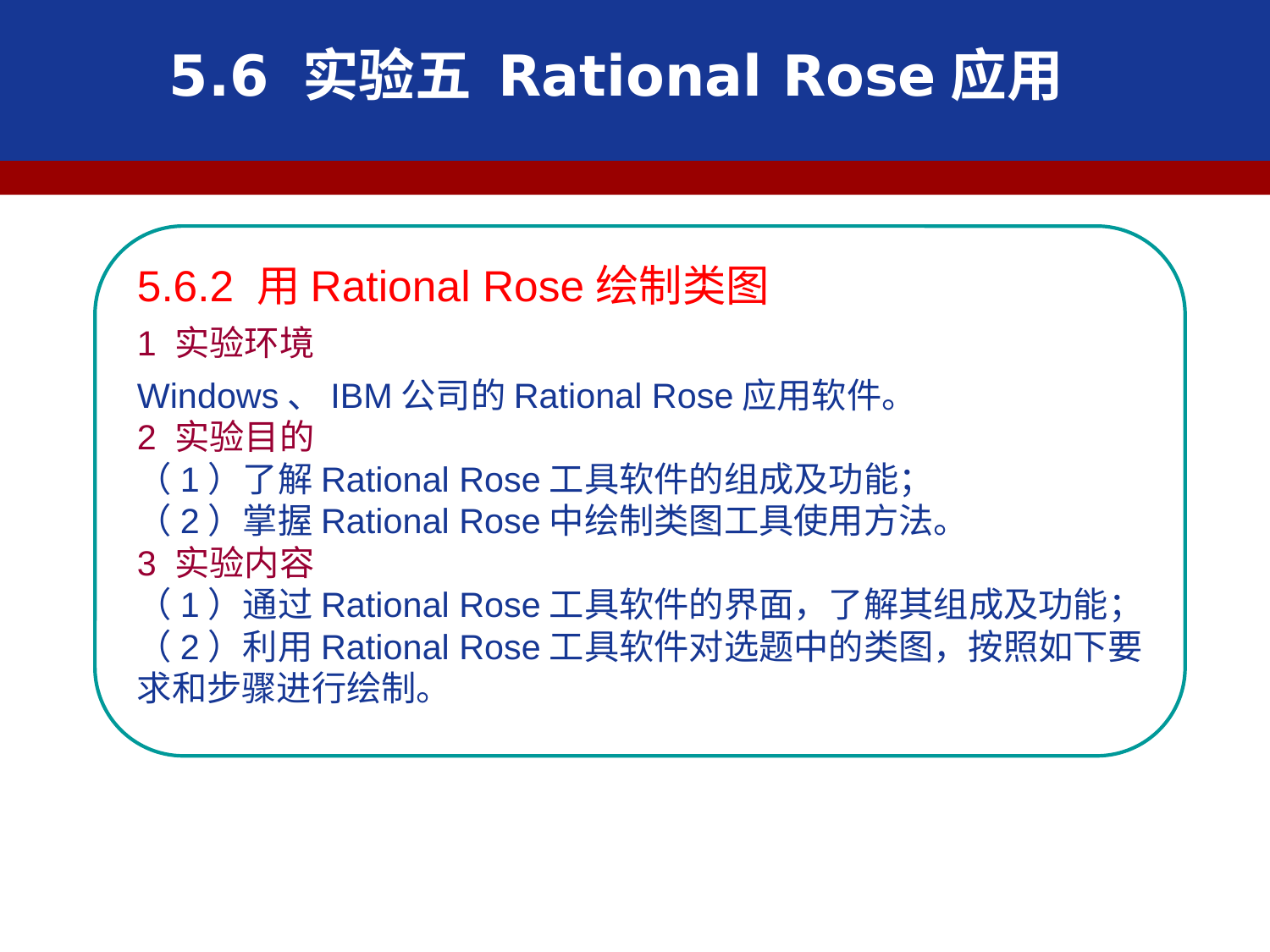

5.6 实验五 Rational Rose应用

5.6.2 用Rational Rose绘制类图
1 实验环境
Windows、IBM公司的Rational Rose应用软件。
2 实验目的
（1）了解Rational Rose工具软件的组成及功能；
（2）掌握Rational Rose中绘制类图工具使用方法。
3 实验内容
（1）通过Rational Rose工具软件的界面，了解其组成及功能；
（2）利用Rational Rose工具软件对选题中的类图，按照如下要求和步骤进行绘制。